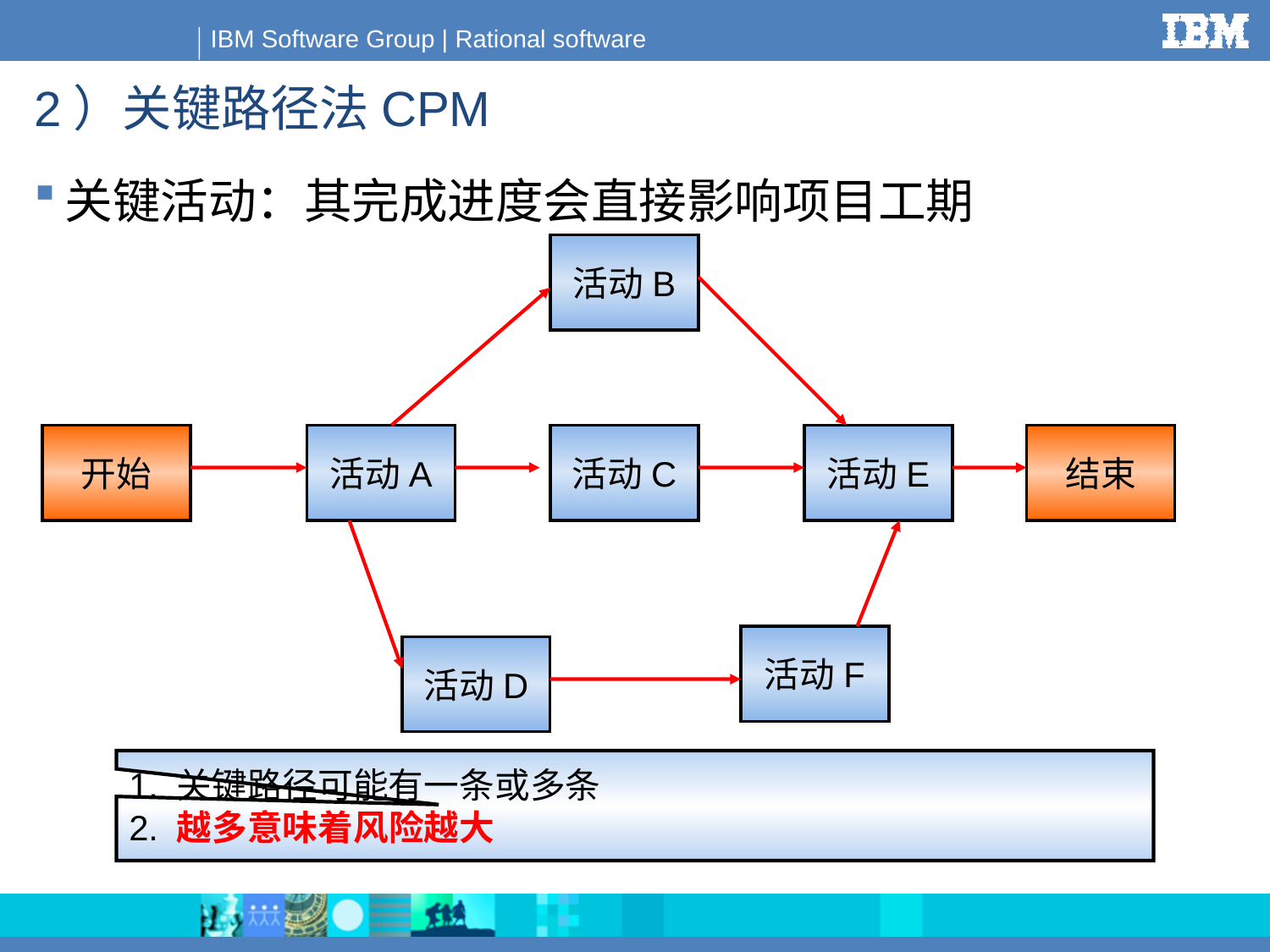

# 2）关键路径法CPM
关键活动：其完成进度会直接影响项目工期
活动B

开始
活动A
活动C
活动E
结束

活动F
活动D

1. 关键路径可能有一条或多条
2. 越多意味着风险越大